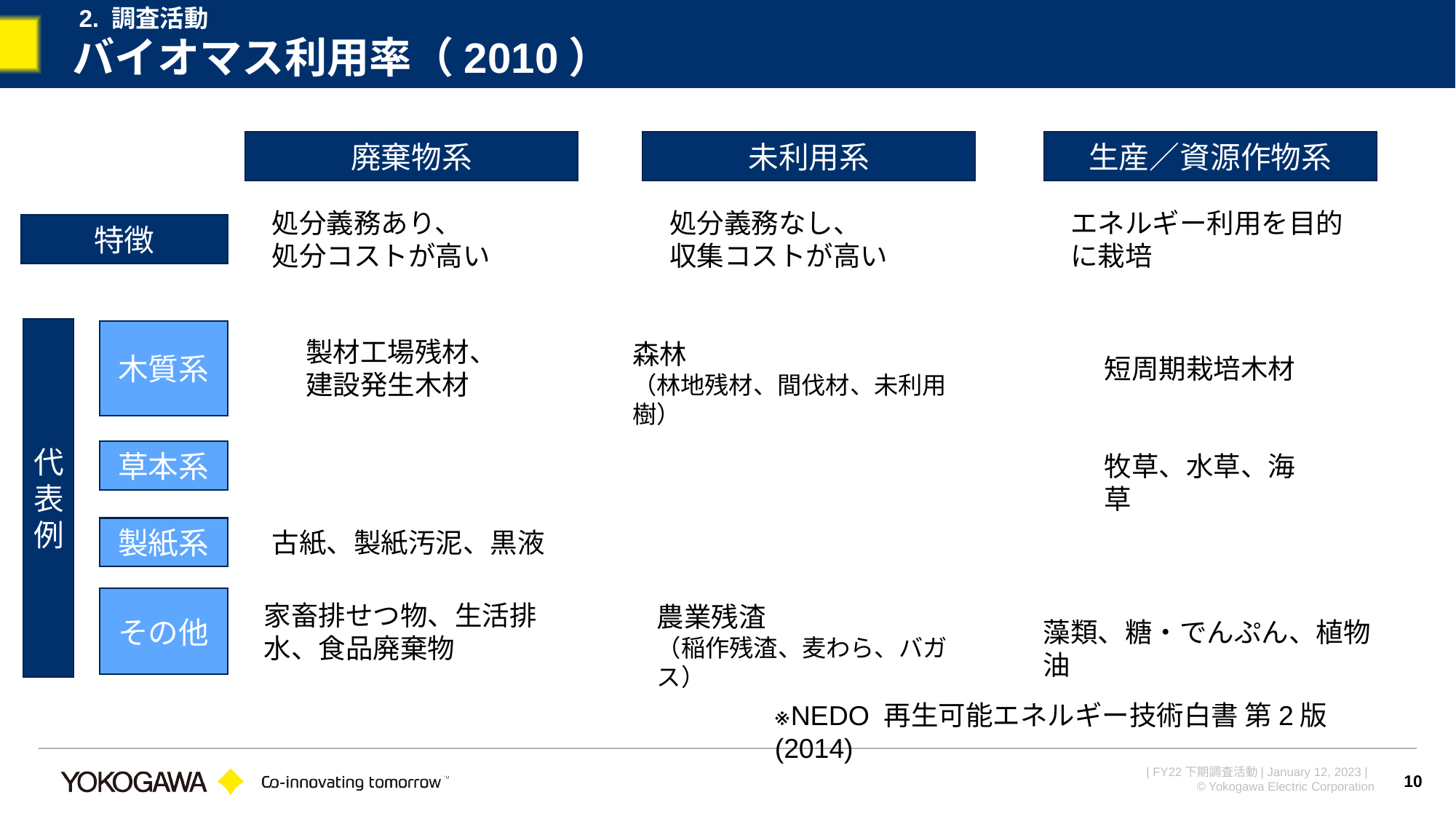

2. 調査活動
バイオマス利用率（2010）
廃棄物系
未利用系
生産／資源作物系
処分義務あり、
処分コストが高い
処分義務なし、
収集コストが高い
エネルギー利用を目的に栽培
特徴
代表例
木質系
製材工場残材、
建設発生木材
森林
（林地残材、間伐材、未利用樹）
短周期栽培木材
草本系
牧草、水草、海草
製紙系
古紙、製紙汚泥、黒液
その他
家畜排せつ物、生活排水、食品廃棄物
農業残渣
（稲作残渣、麦わら、バガス）
藻類、糖・でんぷん、植物油
※NEDO 再生可能エネルギー技術白書 第2版 (2014)
10